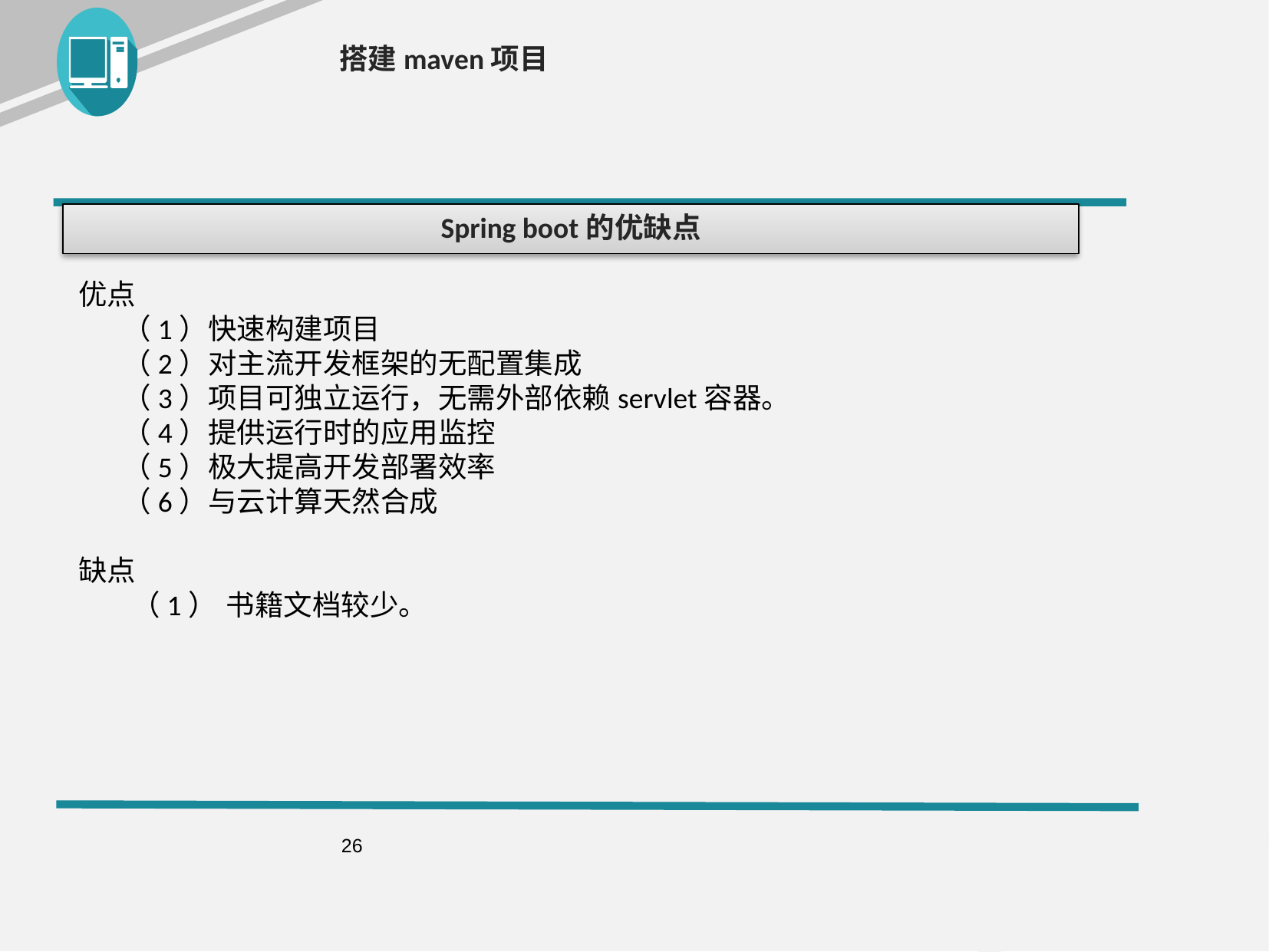

搭建maven项目

Spring boot的优缺点

优点
    （1）快速构建项目
    （2）对主流开发框架的无配置集成
    （3）项目可独立运行，无需外部依赖servlet容器。
    （4）提供运行时的应用监控
    （5）极大提高开发部署效率
    （6）与云计算天然合成

缺点
     （1） 书籍文档较少。

26